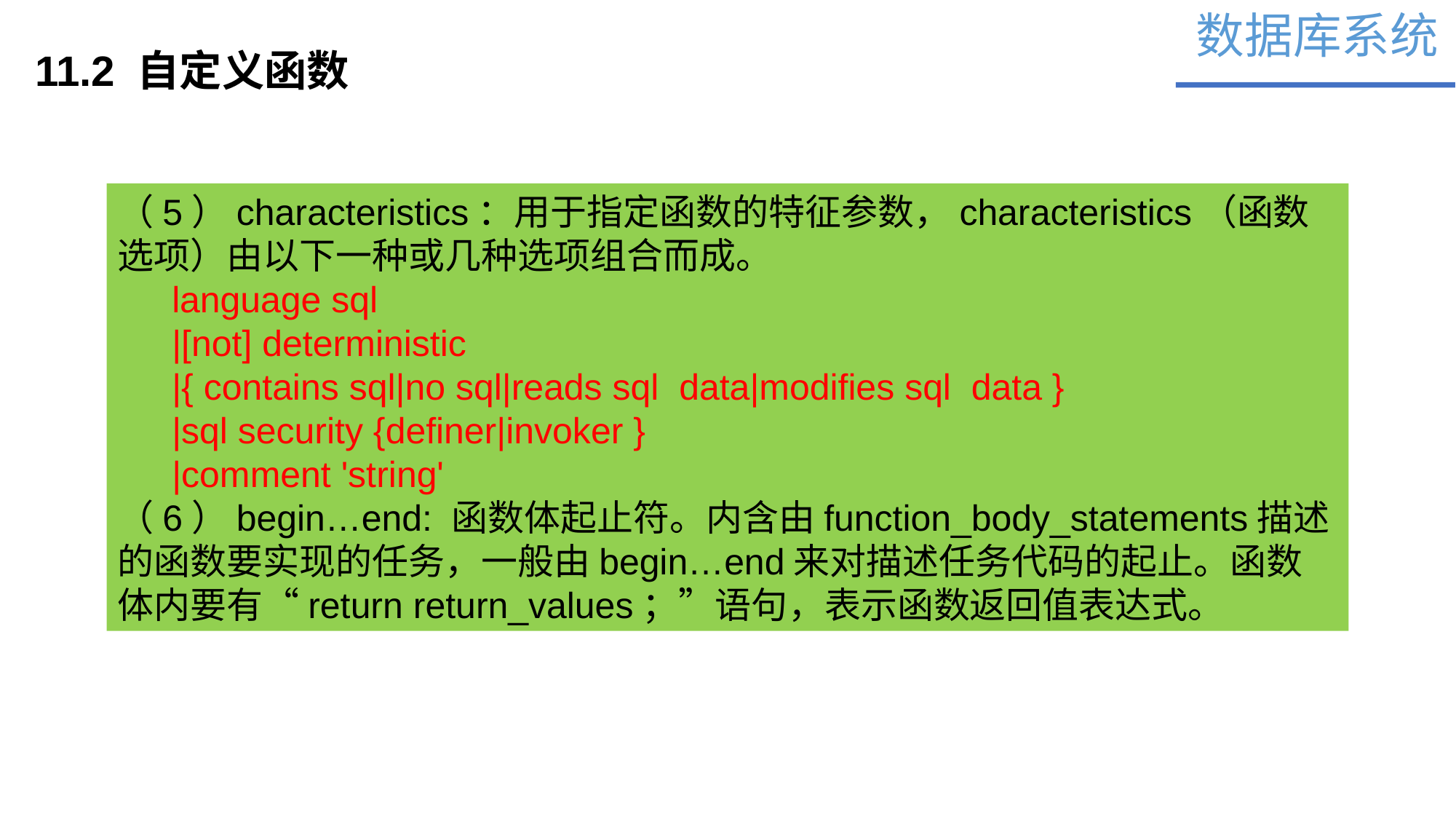

数据库系统
11.2 自定义函数

（5）characteristics：用于指定函数的特征参数，characteristics（函数选项）由以下一种或几种选项组合而成。
language sql
|[not] deterministic
|{ contains sql|no sql|reads sql  data|modifies sql  data }
|sql security {definer|invoker }
|comment 'string'
（6）begin…end: 函数体起止符。内含由function_body_statements描述的函数要实现的任务，一般由begin…end来对描述任务代码的起止。函数体内要有“return return_values；”语句，表示函数返回值表达式。